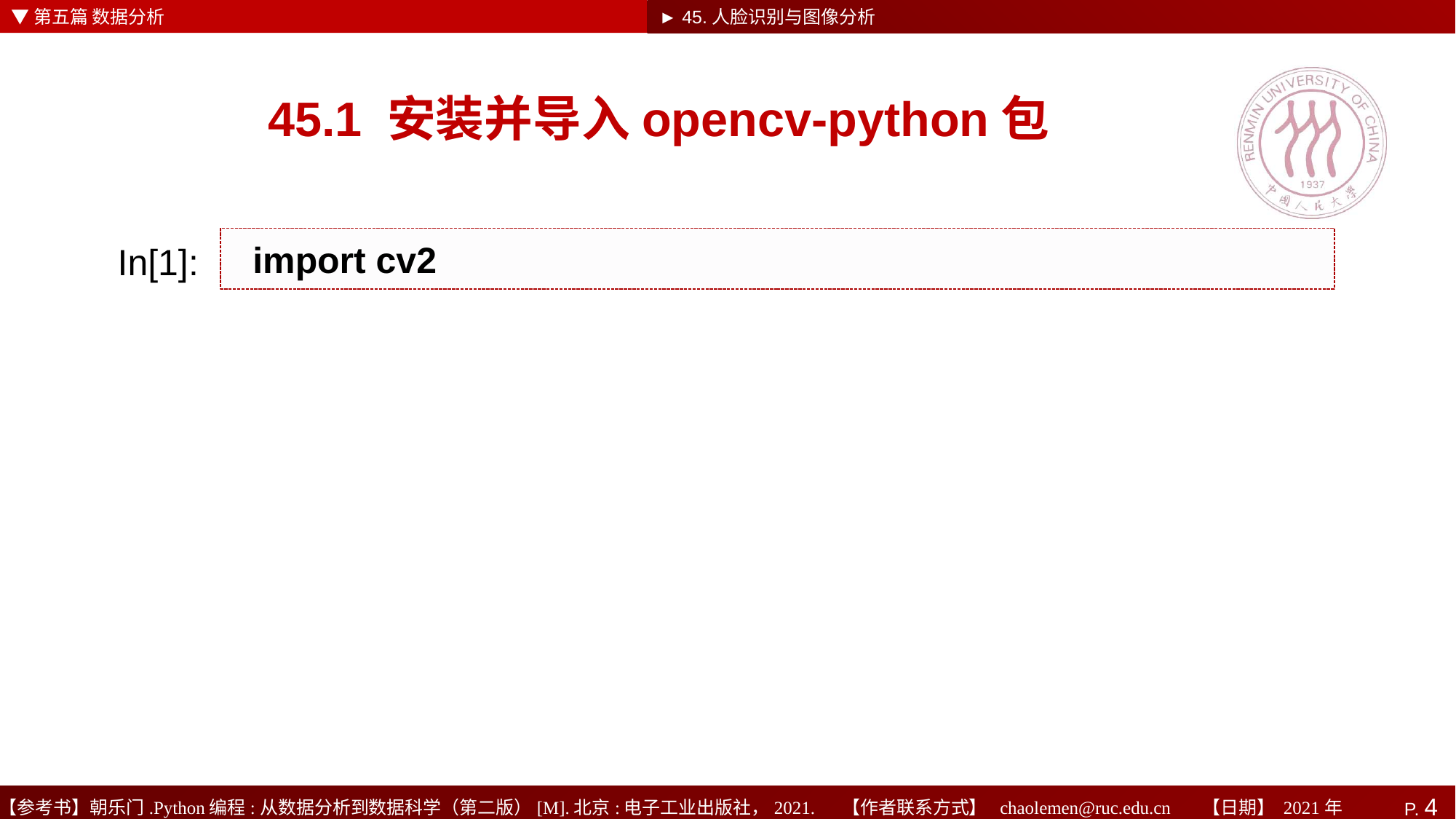

▼第五篇 数据分析
► 45.人脸识别与图像分析
# 45.1 安装并导入opencv-python包
import cv2
In[1]: